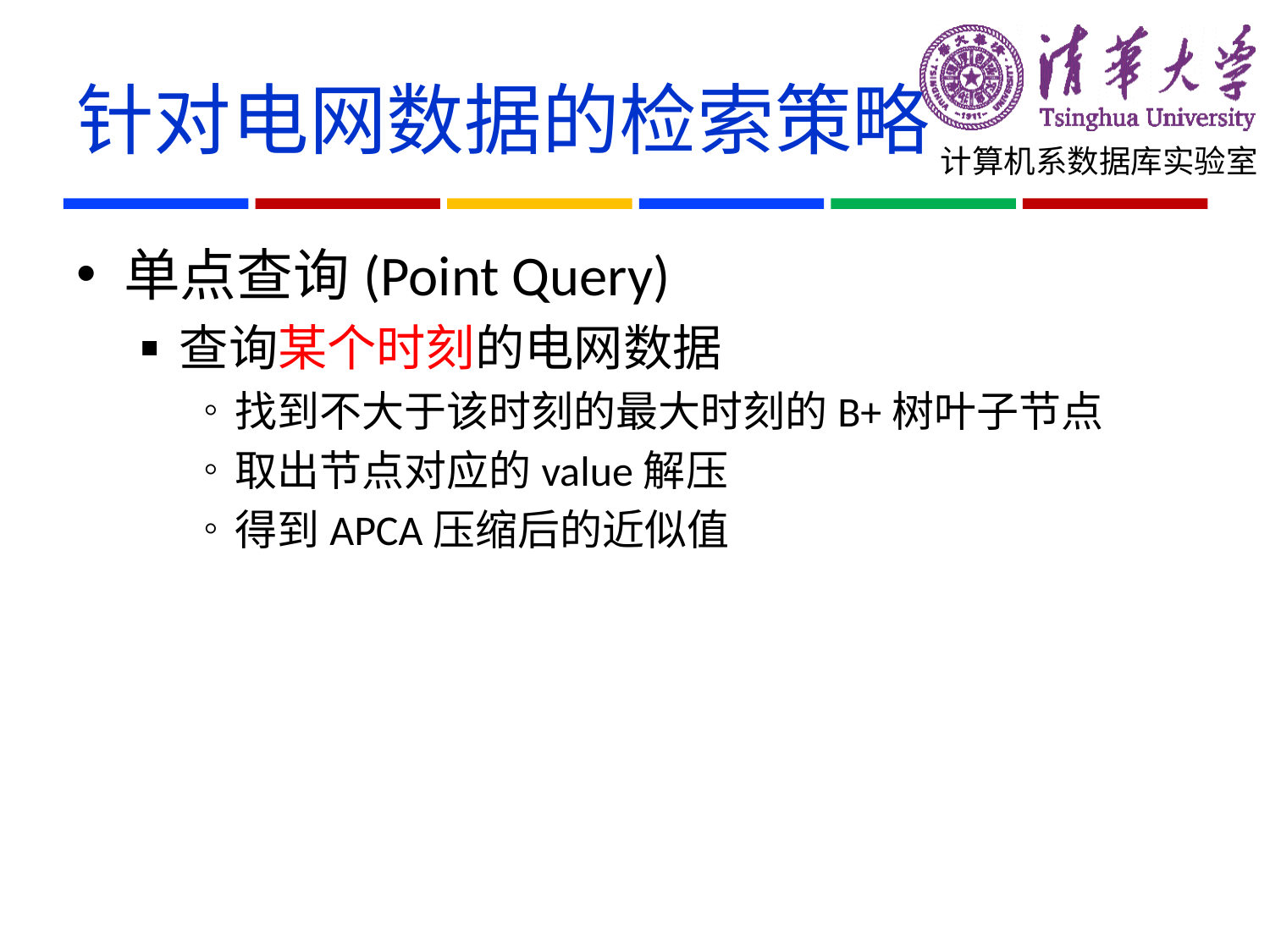

# 针对电网数据的检索策略
单点查询(Point Query)
查询某个时刻的电网数据
找到不大于该时刻的最大时刻的B+树叶子节点
取出节点对应的value解压
得到APCA压缩后的近似值